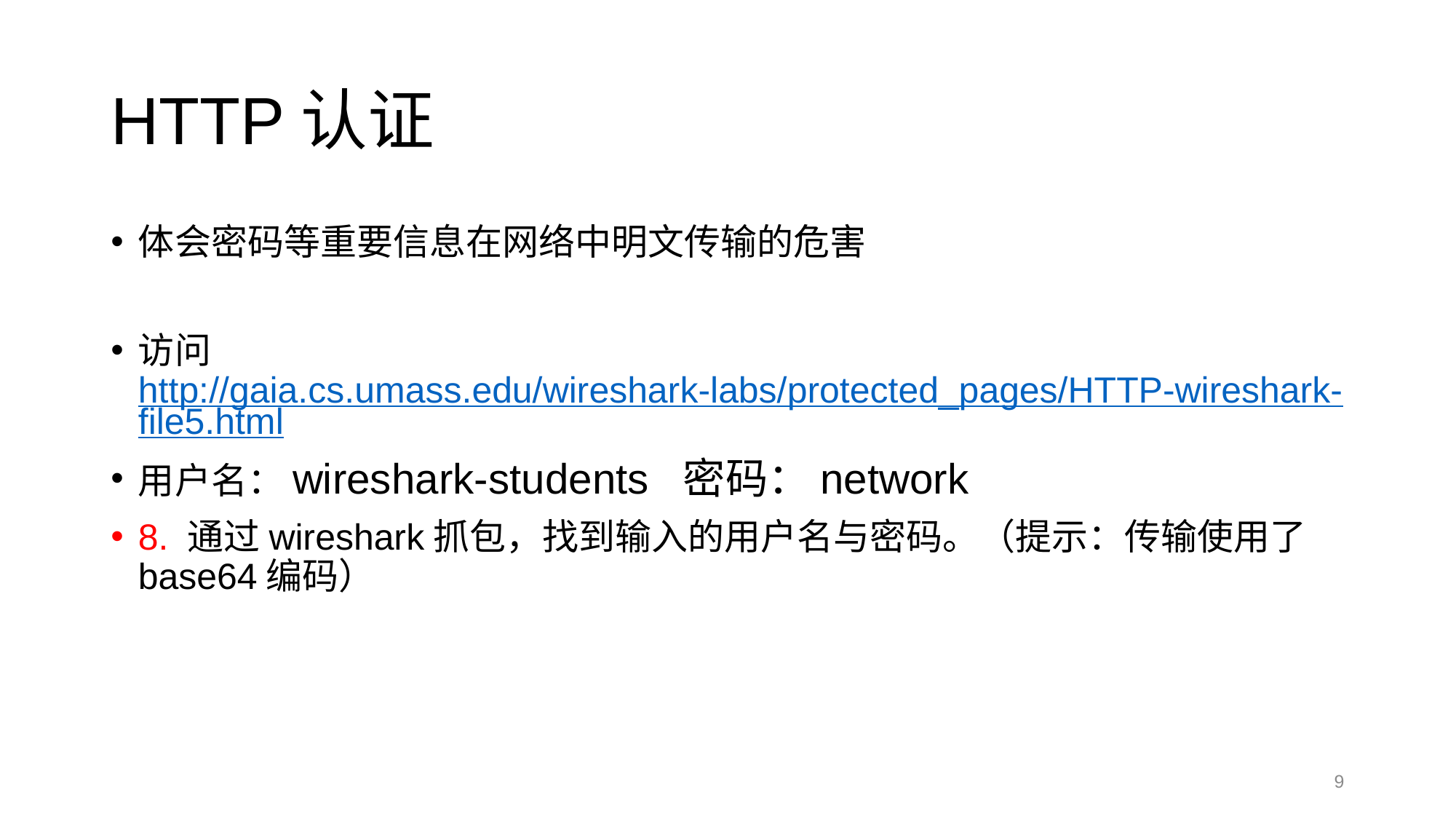

# HTTP认证
体会密码等重要信息在网络中明文传输的危害

访问 http://gaia.cs.umass.edu/wireshark-labs/protected_pages/HTTP-wireshark-file5.html
用户名：wireshark-students  密码：network
8. 通过wireshark抓包，找到输入的用户名与密码。（提示：传输使用了base64编码）
9